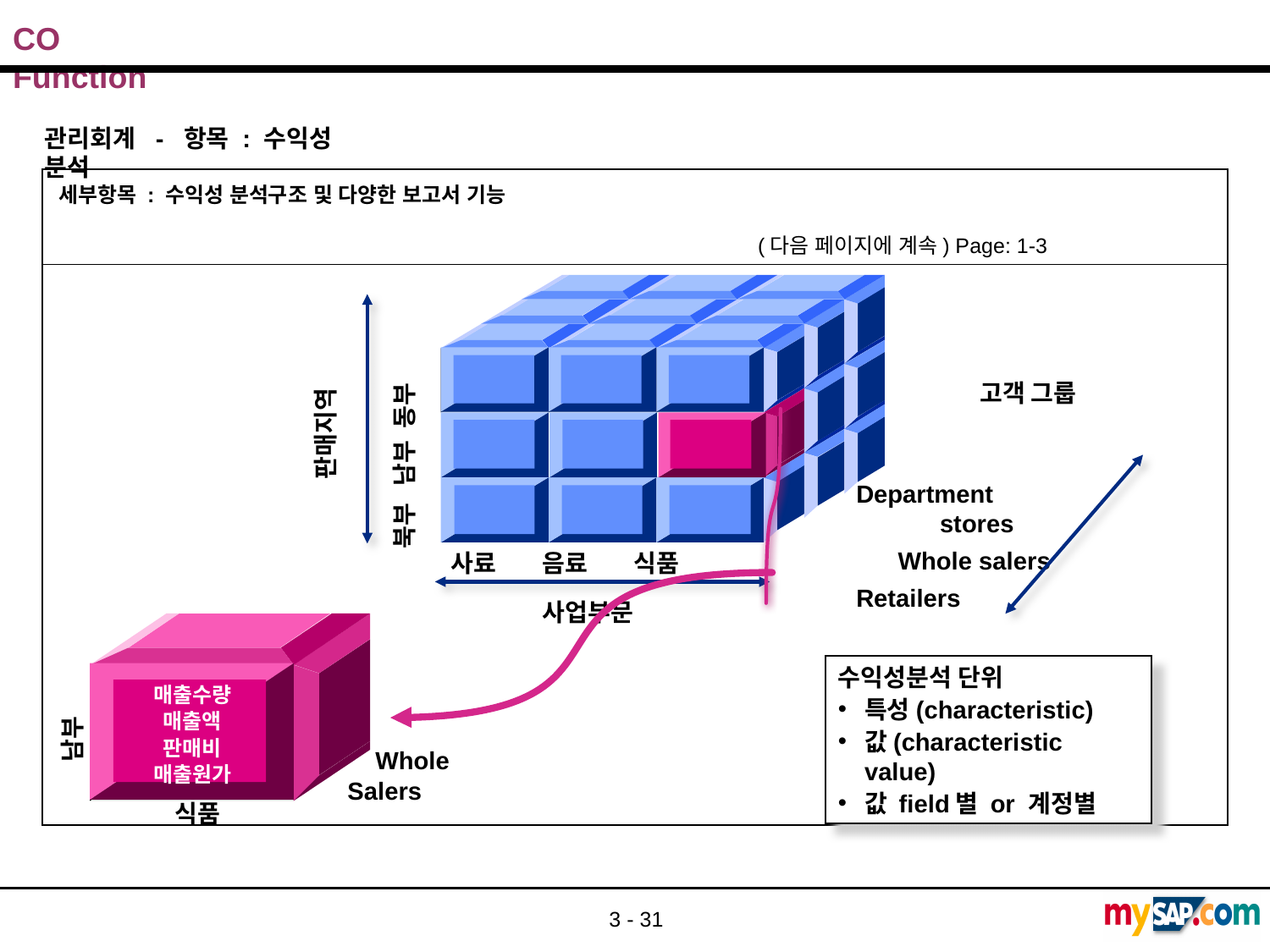

관리회계  -  항목 : 수익성 분석
세부항목 : 수익성 분석구조 및 다양한 보고서 기능

                                                                                                                      (다음 페이지에 계속) Page: 1-3

판매지역
고객 그룹

북부   남부  동부

            Department
            stores
      Whole salers
Retailers
사료        음료        식품

사업부문

수익성분석 단위
특성(characteristic)
값(characteristic value)
값 field별 or 계정별
매출수량
매출액
판매비
매출원가
남부
    Whole Salers
식품